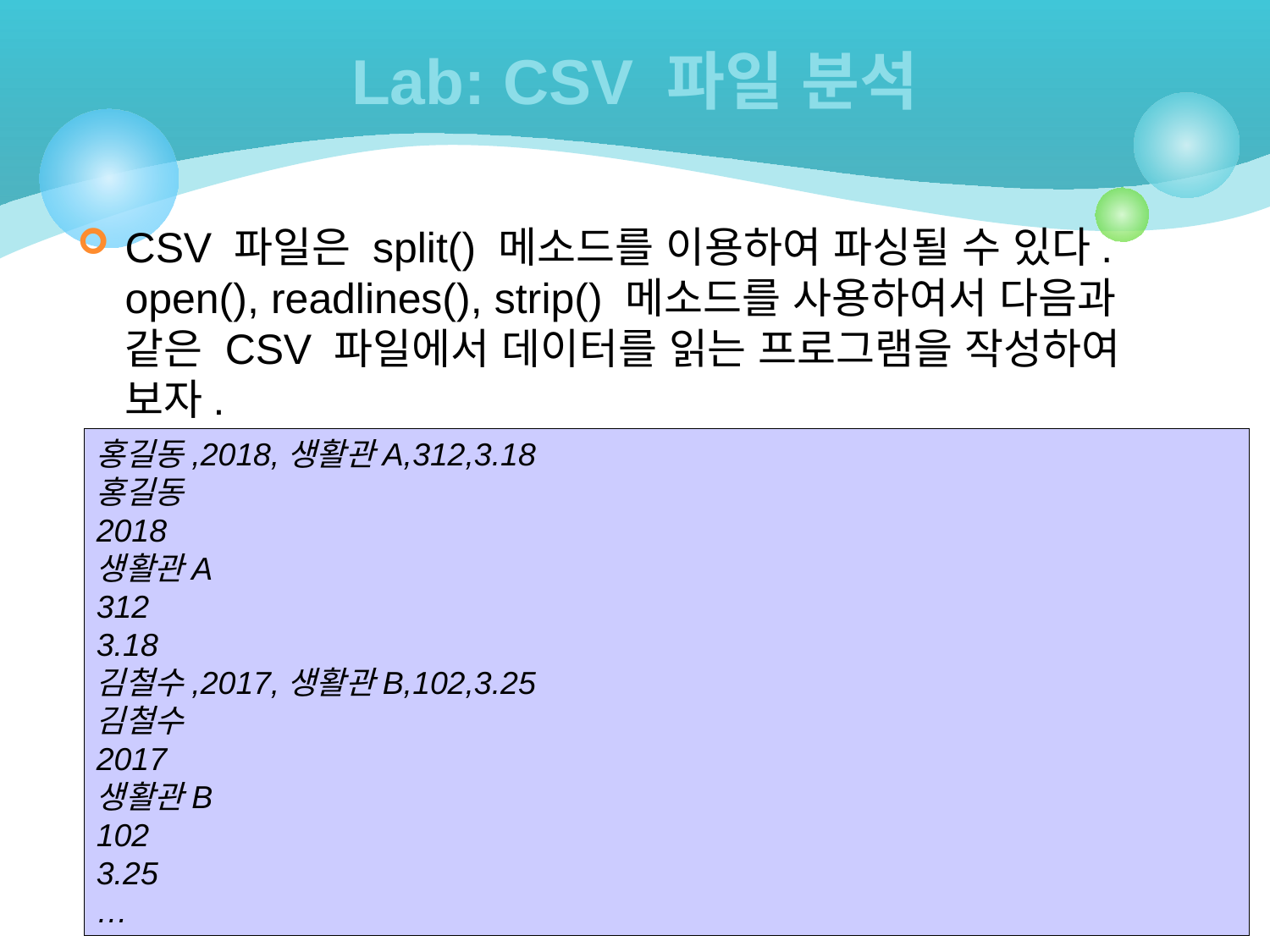

# Lab: CSV 파일 분석
CSV 파일은 split() 메소드를 이용하여 파싱될 수 있다. open(), readlines(), strip() 메소드를 사용하여서 다음과 같은 CSV 파일에서 데이터를 읽는 프로그램을 작성하여 보자.
홍길동,2018,생활관A,312,3.18
홍길동
2018
생활관A
312
3.18
김철수,2017,생활관B,102,3.25
김철수
2017
생활관B
102
3.25
…